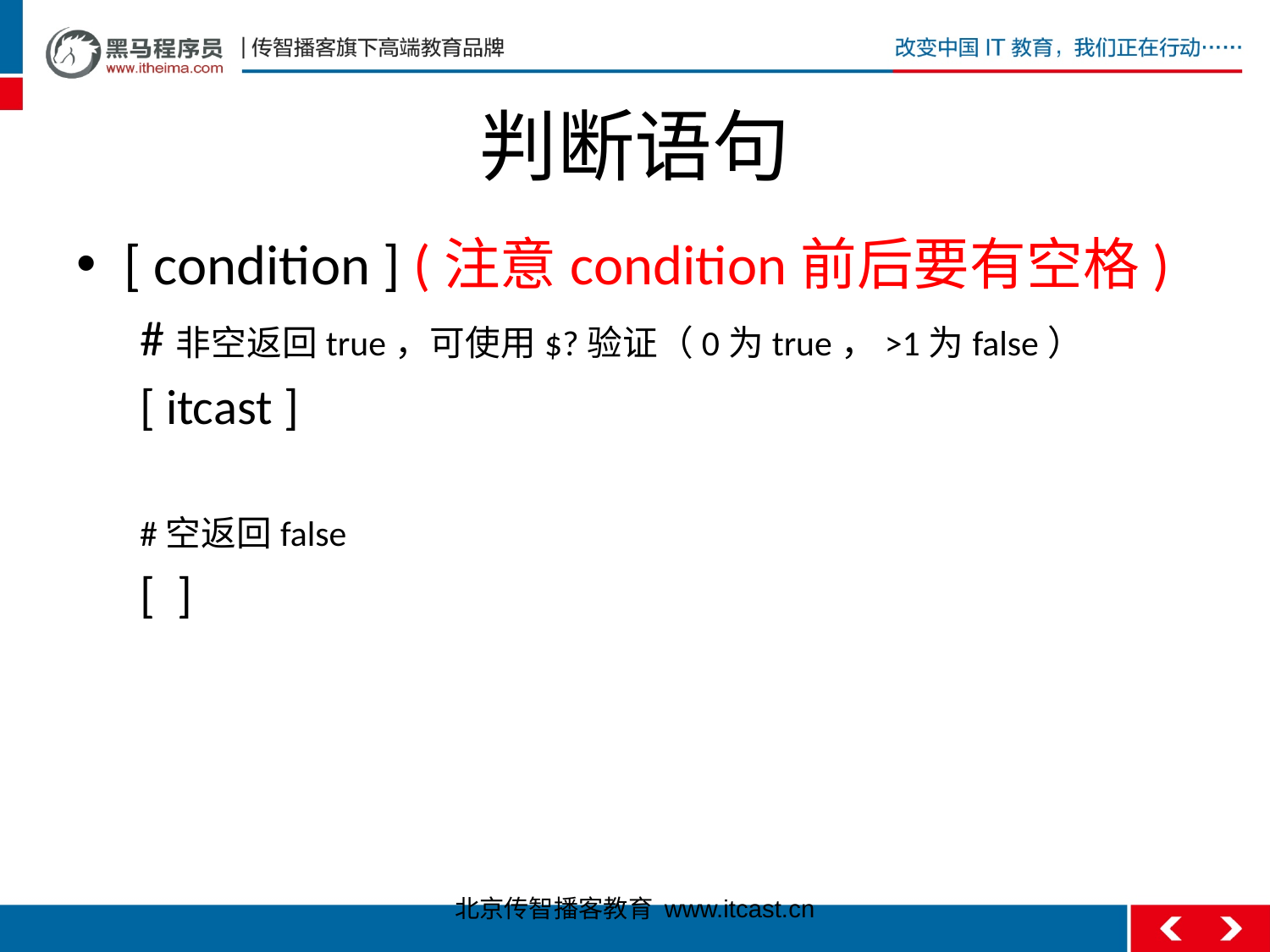

# 判断语句
[ condition ] (注意condition前后要有空格)
#非空返回true，可使用$?验证（0为true，>1为false）
[ itcast ]

#空返回false
[  ]
北京传智播客教育 www.itcast.cn